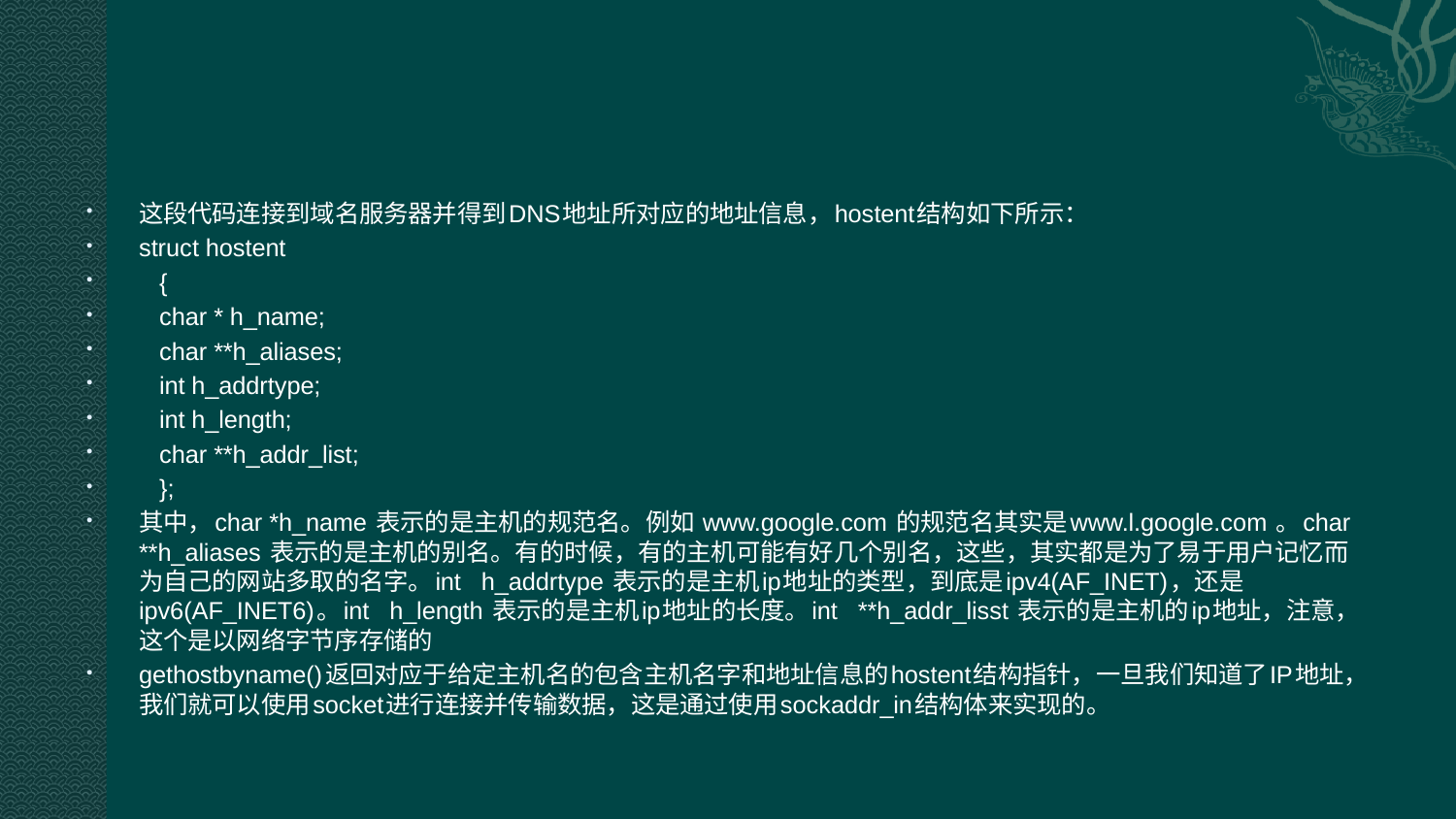

#
这段代码连接到域名服务器并得到DNS地址所对应的地址信息，hostent结构如下所示：
struct hostent
   {
   char * h_name;
   char **h_aliases;
   int h_addrtype;
   int h_length;
   char **h_addr_list;
   };
其中，char *h_name 表示的是主机的规范名。例如 www.google.com 的规范名其实是www.l.google.com 。char   **h_aliases 表示的是主机的别名。有的时候，有的主机可能有好几个别名，这些，其实都是为了易于用户记忆而为自己的网站多取的名字。int   h_addrtype 表示的是主机ip地址的类型，到底是ipv4(AF_INET)，还是ipv6(AF_INET6)。int   h_length 表示的是主机ip地址的长度。int   **h_addr_lisst 表示的是主机的ip地址，注意，这个是以网络字节序存储的
gethostbyname()返回对应于给定主机名的包含主机名字和地址信息的hostent结构指针，一旦我们知道了IP地址，我们就可以使用socket进行连接并传输数据，这是通过使用sockaddr_in结构体来实现的。